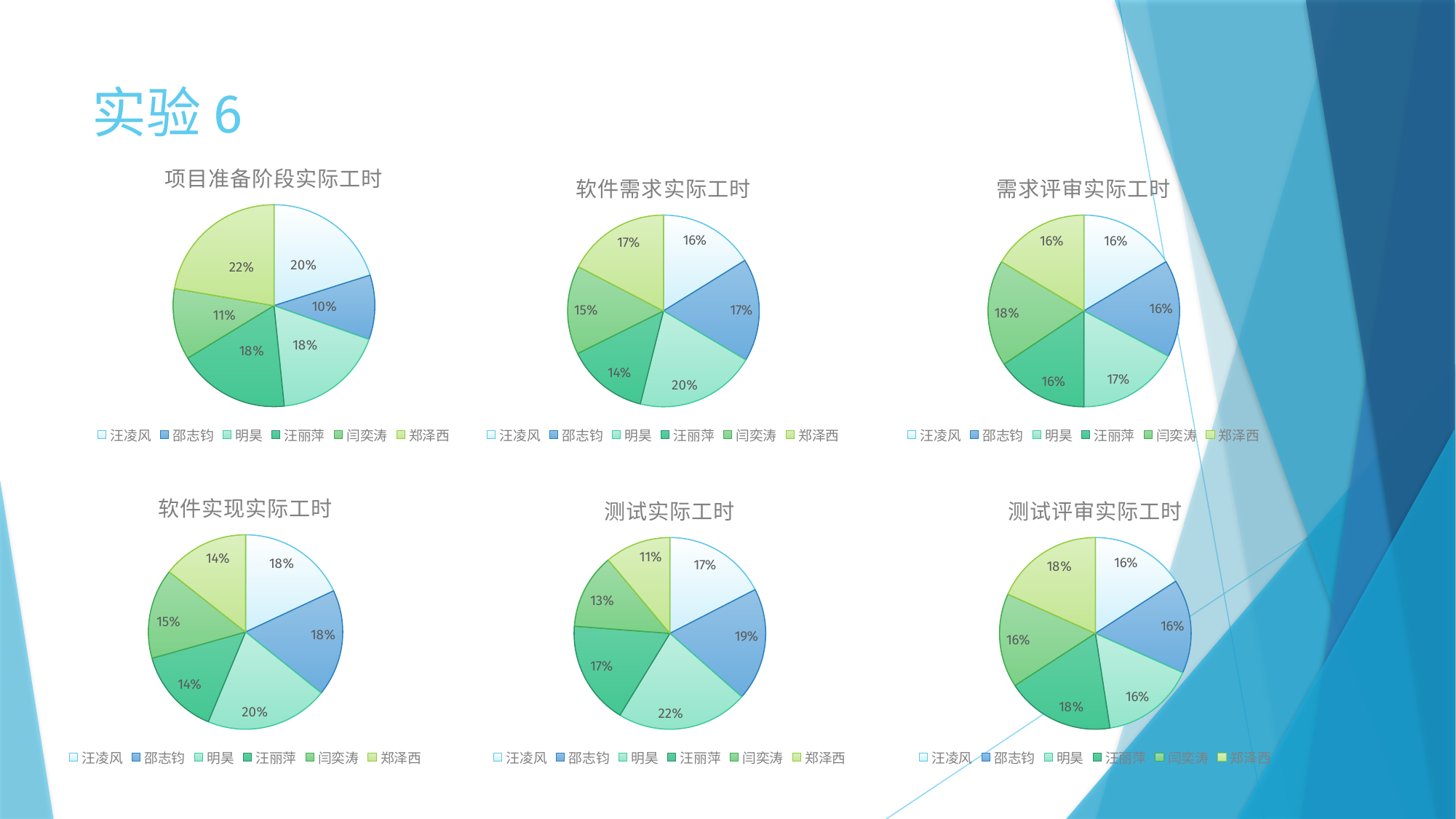

# 实验6

### Chart: 项目准备阶段实际工时

| Category |  |  |  |
|---|---|---|---|
| 汪凌风 | 18.5 | 0.0 | 0.0 |
| 邵志钧 | 9.5 | 0.0 | 0.0 |
| 明昊 | 16.5 | 0.0 | 0.0 |
| 汪丽萍 | 16.5 | 0.0 | 0.0 |
| 闫奕涛 | 10.5 | 0.0 | 0.0 |
| 郑泽西 | 20.5 | 0.0 | 0.0 |

### Chart: 软件需求实际工时

| Category |  |  |  |
|---|---|---|---|
| 汪凌风 | 27.0 | 0.0 | 0.0 |
| 邵志钧 | 29.0 | 0.0 | 0.0 |
| 明昊 | 34.0 | 0.0 | 0.0 |
| 汪丽萍 | 23.0 | 0.0 | 0.0 |
| 闫奕涛 | 25.0 | 0.0 | 0.0 |
| 郑泽西 | 29.0 | 0.0 | 0.0 |

### Chart: 需求评审实际工时

| Category |  |  |  |
|---|---|---|---|
| 汪凌风 | 21.5 | 0.0 | 0.0 |
| 邵志钧 | 21.5 | 0.0 | 0.0 |
| 明昊 | 22.5 | 0.0 | 0.0 |
| 汪丽萍 | 20.5 | 0.0 | 0.0 |
| 闫奕涛 | 23.5 | 0.0 | 0.0 |
| 郑泽西 | 21.5 | 0.0 | 0.0 |

### Chart: 软件实现实际工时

| Category |  |  |  |
|---|---|---|---|
| 汪凌风 | 29.5 | 0.0 | 0.0 |
| 邵志钧 | 29.0 | 0.0 | 0.0 |
| 明昊 | 33.5 | 0.0 | 0.0 |
| 汪丽萍 | 23.5 | 0.0 | 0.0 |
| 闫奕涛 | 24.5 | 0.0 | 0.0 |
| 郑泽西 | 23.5 | 0.0 | 0.0 |

### Chart: 测试实际工时

| Category |  |  |  |
|---|---|---|---|
| 汪凌风 | 11.0 | 0.0 | 0.0 |
| 邵志钧 | 12.0 | 0.0 | 0.0 |
| 明昊 | 14.0 | 0.0 | 0.0 |
| 汪丽萍 | 11.0 | 0.0 | 0.0 |
| 闫奕涛 | 8.0 | 0.0 | 0.0 |
| 郑泽西 | 7.0 | 0.0 | 0.0 |

### Chart: 测试评审实际工时

| Category |  |  |  |
|---|---|---|---|
| 汪凌风 | 13.0 | 0.0 | 0.0 |
| 邵志钧 | 13.0 | 0.0 | 0.0 |
| 明昊 | 13.0 | 0.0 | 0.0 |
| 汪丽萍 | 15.0 | 0.0 | 0.0 |
| 闫奕涛 | 13.0 | 0.0 | 0.0 |
| 郑泽西 | 15.0 | 0.0 | 0.0 |